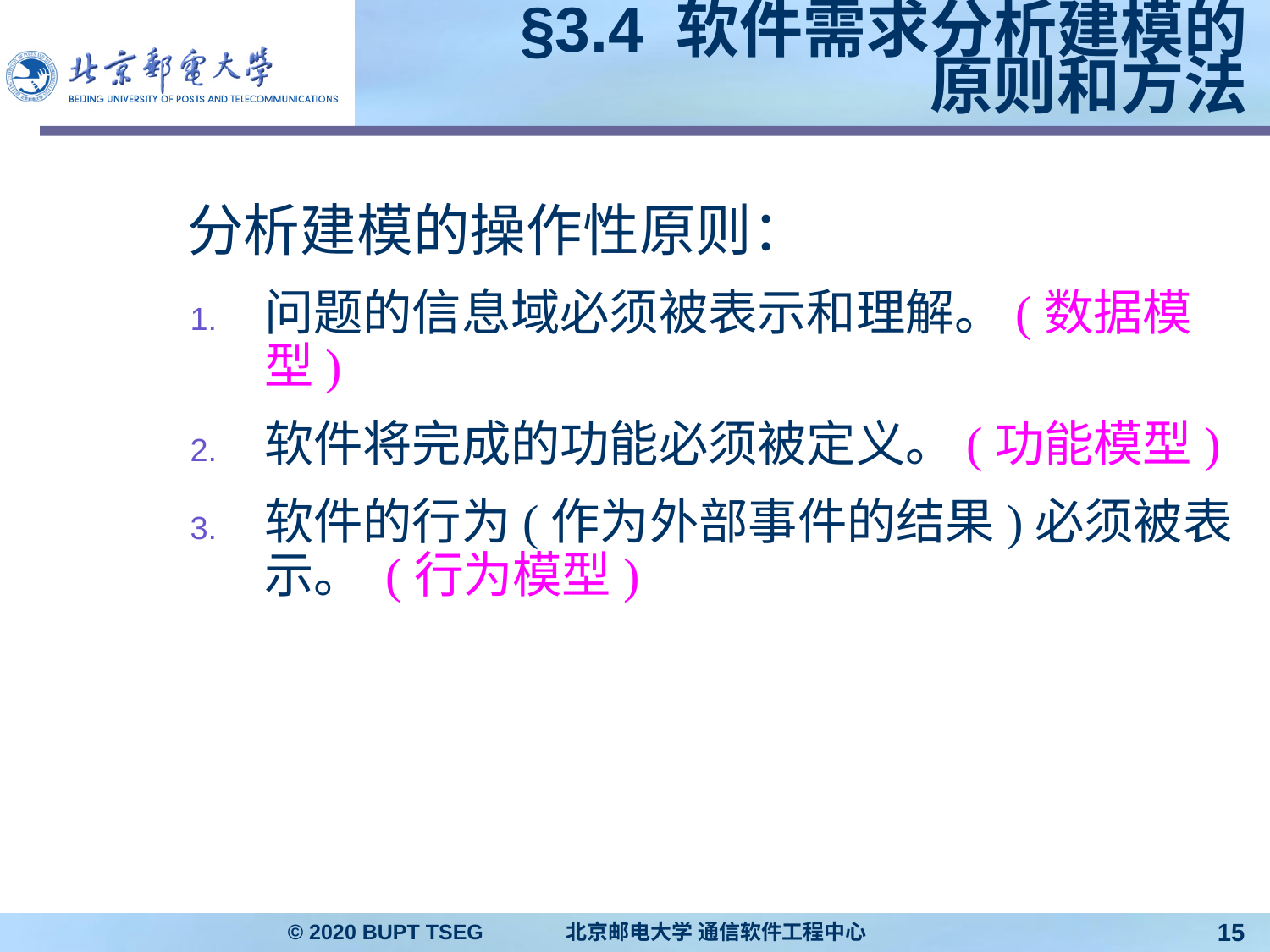

# §3.4 软件需求分析建模的 原则和方法
	分析建模的操作性原则：
问题的信息域必须被表示和理解。(数据模型)
软件将完成的功能必须被定义。(功能模型)
软件的行为(作为外部事件的结果)必须被表示。 (行为模型)
© 2020 BUPT TSEG             北京邮电大学 通信软件工程中心